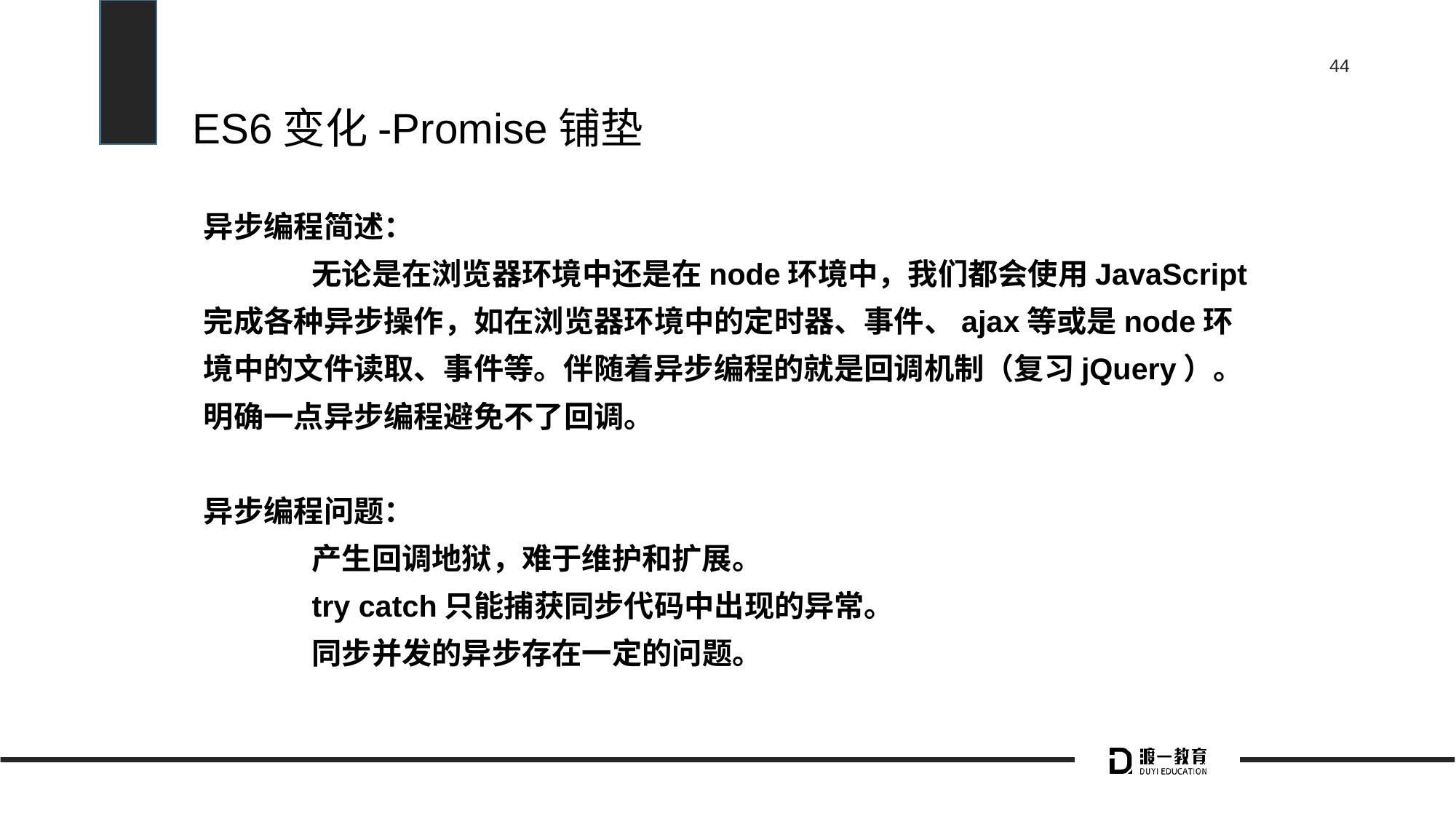

# ES6变化-Promise铺垫
异步编程简述：
	无论是在浏览器环境中还是在node环境中，我们都会使用JavaScript
完成各种异步操作，如在浏览器环境中的定时器、事件、ajax等或是node环
境中的文件读取、事件等。伴随着异步编程的就是回调机制（复习jQuery）。
明确一点异步编程避免不了回调。

异步编程问题：
	产生回调地狱，难于维护和扩展。
	try catch只能捕获同步代码中出现的异常。
	同步并发的异步存在一定的问题。